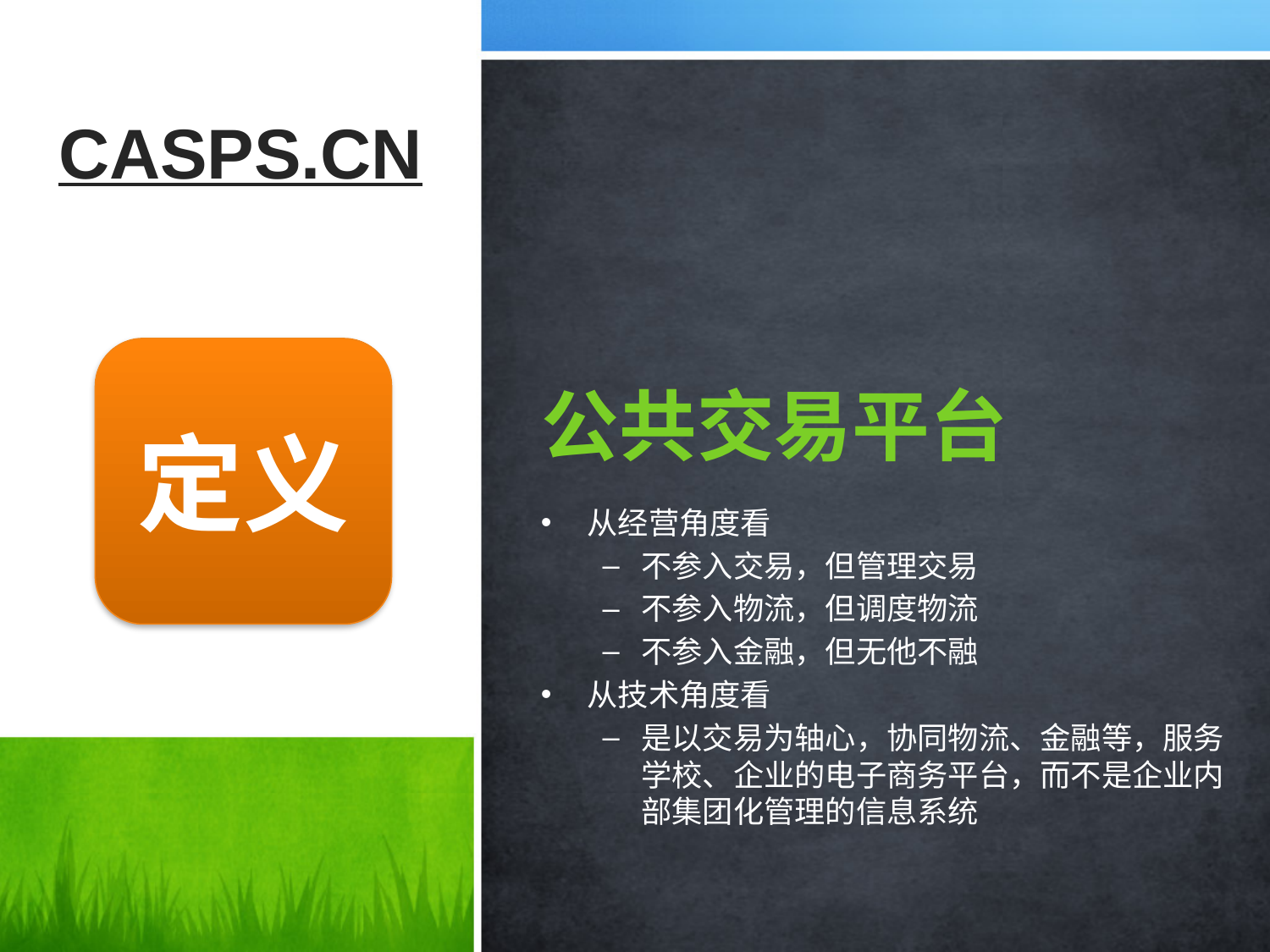

# CASPS.CN
公共交易平台
定义
从经营角度看
不参入交易，但管理交易
不参入物流，但调度物流
不参入金融，但无他不融
从技术角度看
是以交易为轴心，协同物流、金融等，服务学校、企业的电子商务平台，而不是企业内部集团化管理的信息系统